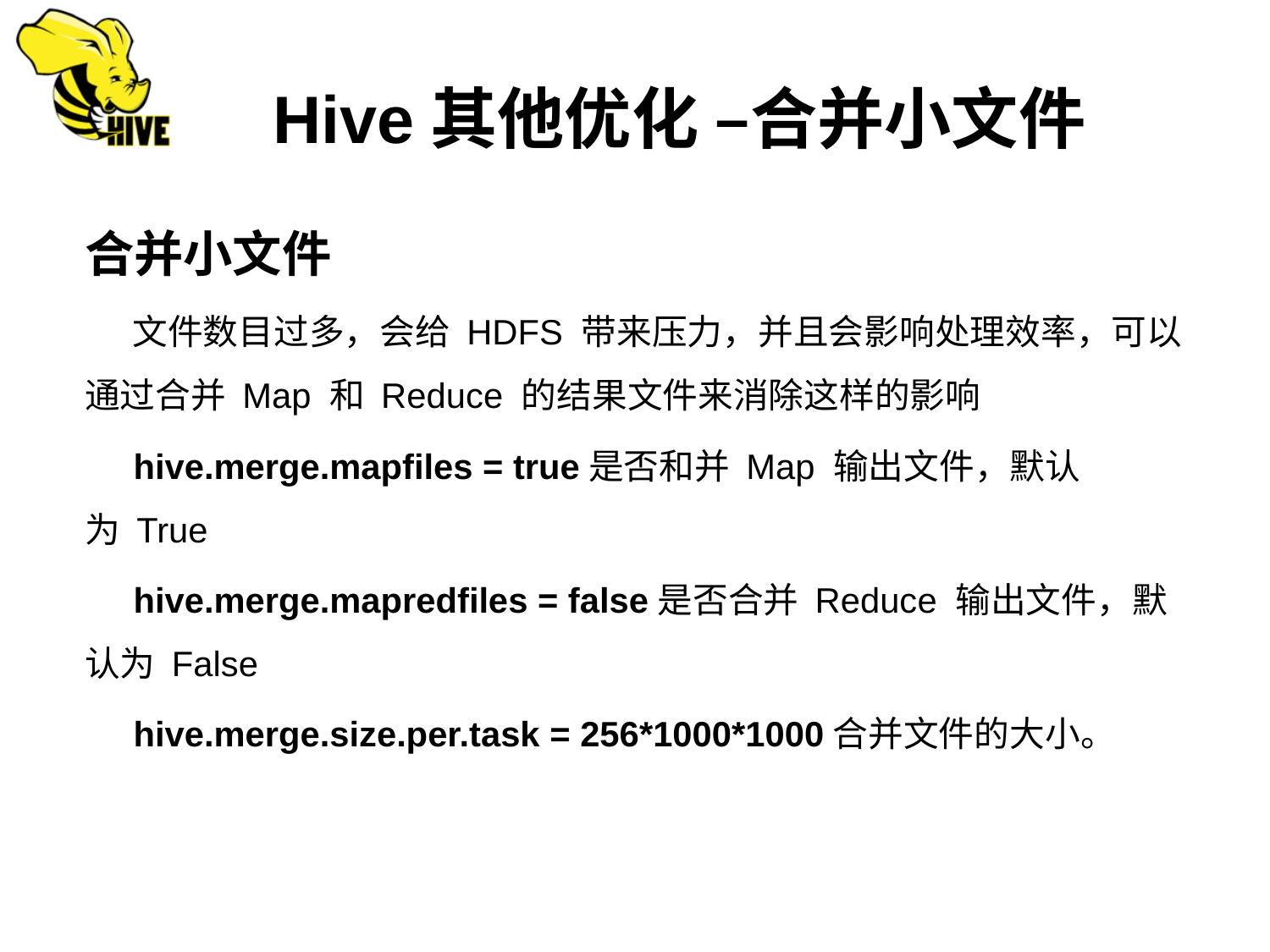

Hive其他优化 –合并小文件
合并小文件
     文件数目过多，会给 HDFS 带来压力，并且会影响处理效率，可以通过合并 Map 和 Reduce 的结果文件来消除这样的影响
     hive.merge.mapfiles = true是否和并 Map 输出文件，默认为 True
     hive.merge.mapredfiles = false是否合并 Reduce 输出文件，默认为 False
     hive.merge.size.per.task = 256*1000*1000合并文件的大小。